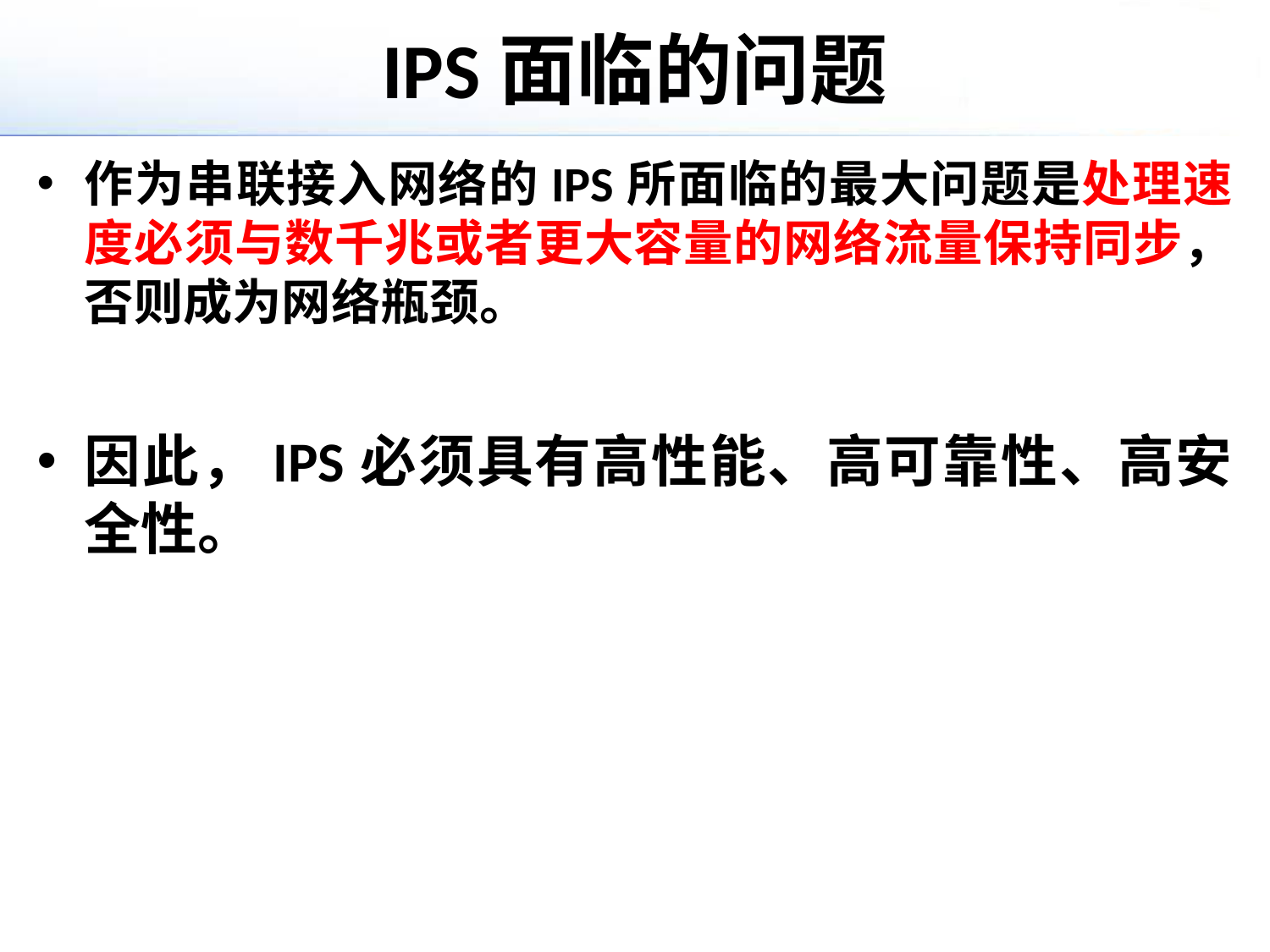

# IPS面临的问题
作为串联接入网络的IPS所面临的最大问题是处理速度必须与数千兆或者更大容量的网络流量保持同步，否则成为网络瓶颈。

因此，IPS必须具有高性能、高可靠性、高安全性。